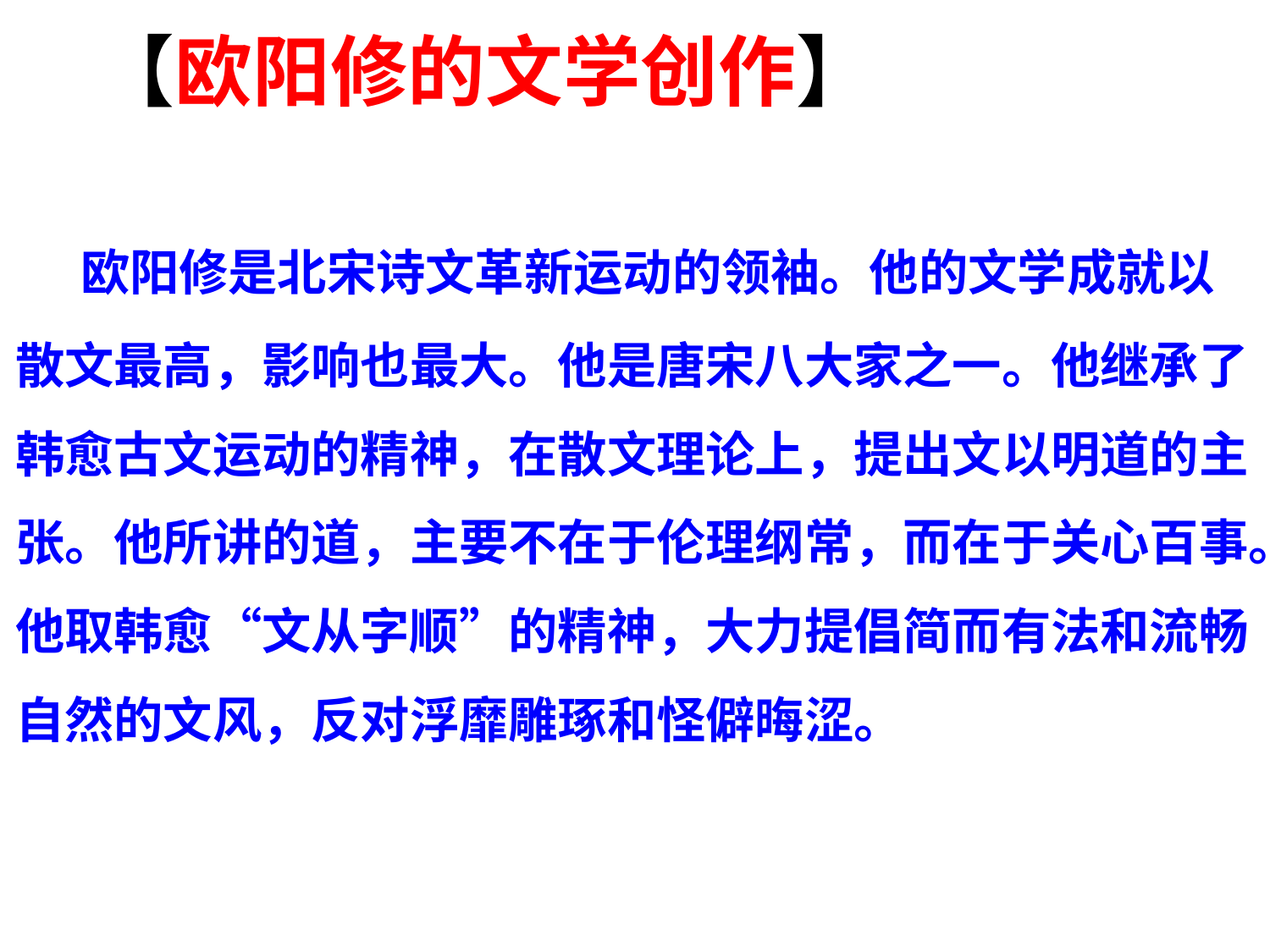

【欧阳修的文学创作】
   欧阳修是北宋诗文革新运动的领袖。他的文学成就以散文最高，影响也最大。他是唐宋八大家之一。他继承了韩愈古文运动的精神，在散文理论上，提出文以明道的主张。他所讲的道，主要不在于伦理纲常，而在于关心百事。他取韩愈“文从字顺”的精神，大力提倡简而有法和流畅自然的文风，反对浮靡雕琢和怪僻晦涩。